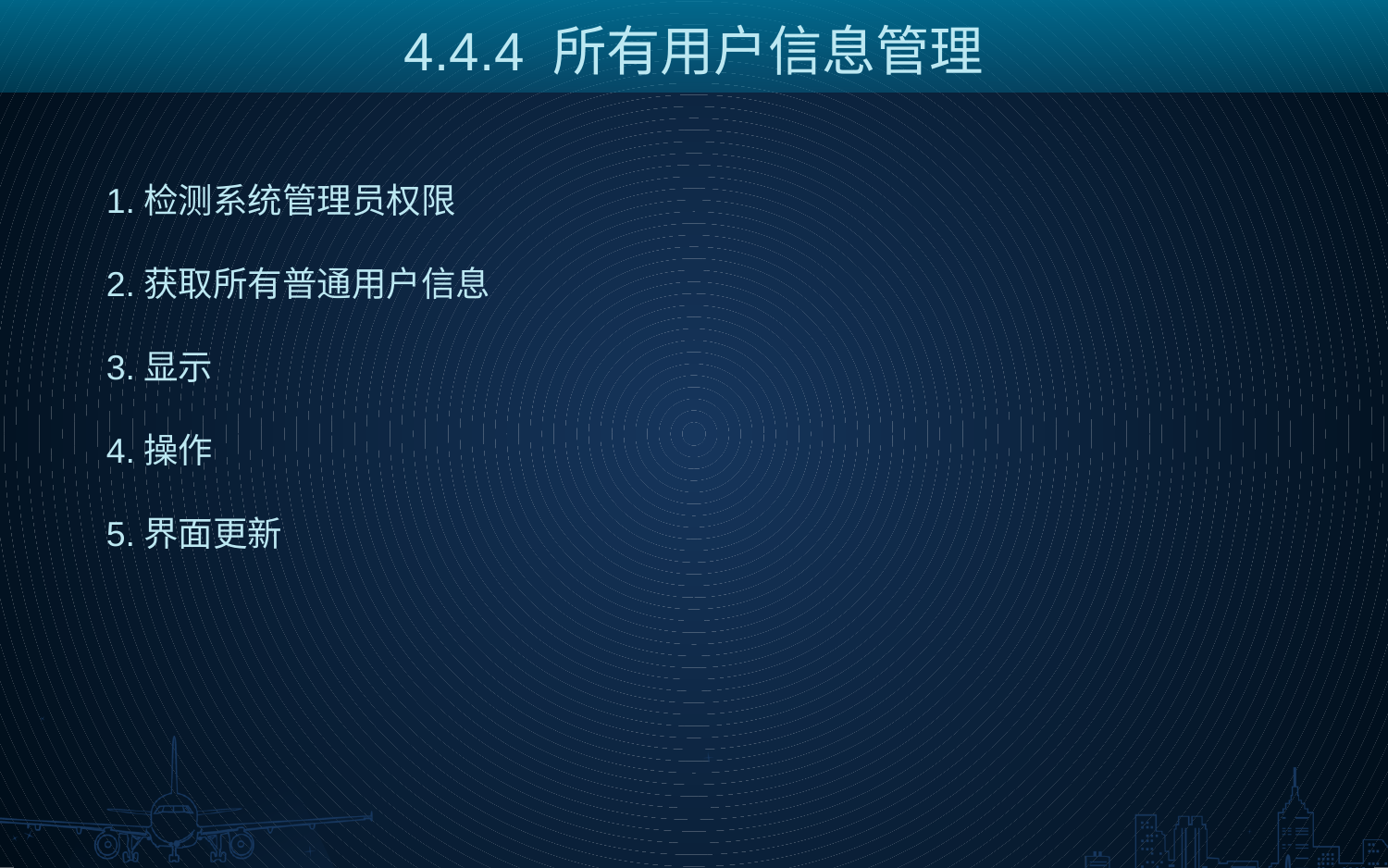

4.4.4 所有用户信息管理
1.检测系统管理员权限

2.获取所有普通用户信息

3.显示

4.操作

5.界面更新